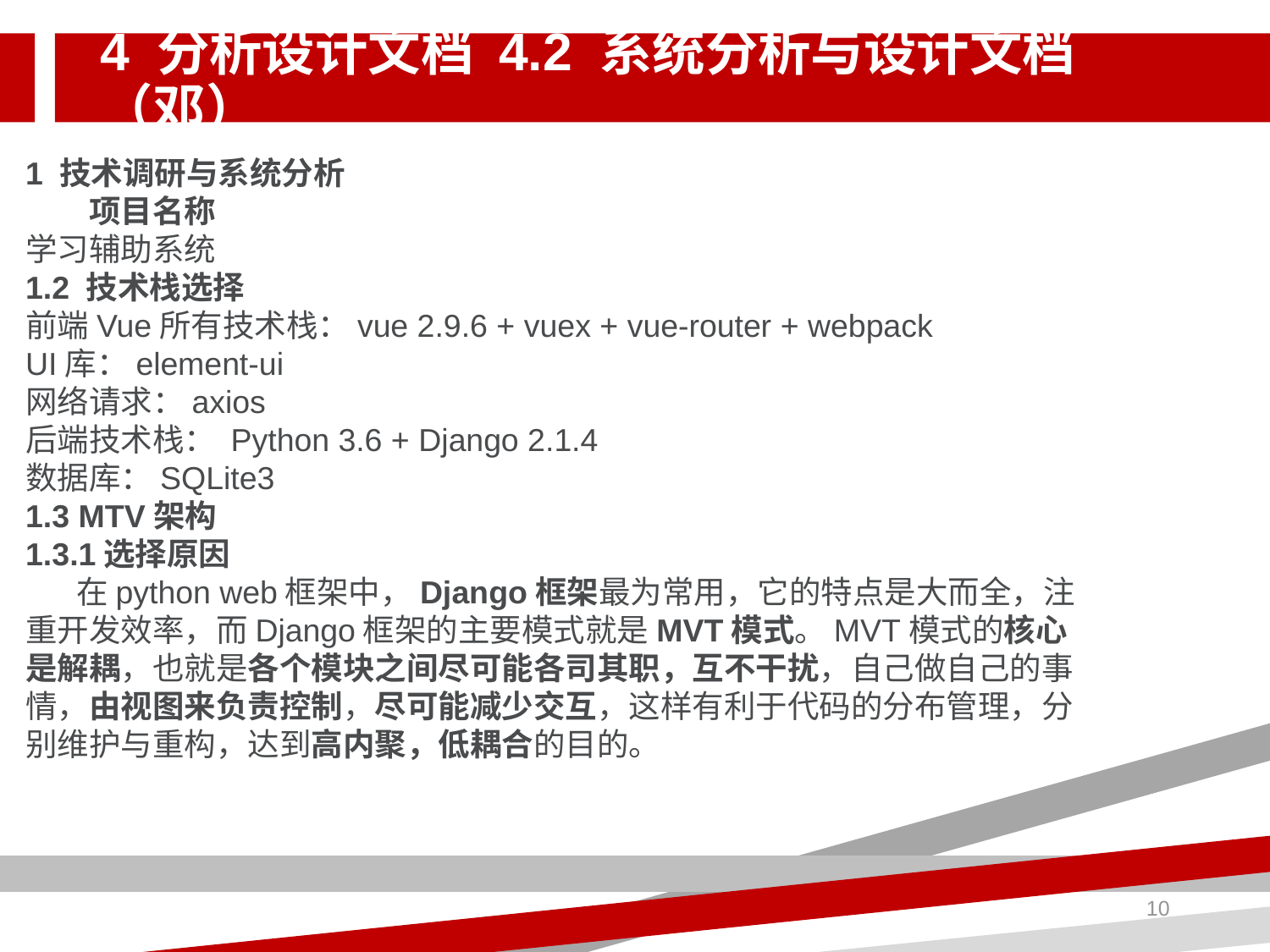

# 4 分析设计文档 4.2 系统分析与设计文档（邓）
1 技术调研与系统分析
项目名称
学习辅助系统
1.2 技术栈选择
前端Vue所有技术栈：vue 2.9.6 + vuex + vue-router + webpack
UI库：element-ui
网络请求：axios
后端技术栈： Python 3.6 + Django 2.1.4
数据库：SQLite3
1.3 MTV架构
1.3.1选择原因
      在python web框架中，Django框架最为常用，它的特点是大而全，注重开发效率，而Django框架的主要模式就是MVT模式。MVT模式的核心是解耦，也就是各个模块之间尽可能各司其职，互不干扰，自己做自己的事情，由视图来负责控制，尽可能减少交互，这样有利于代码的分布管理，分别维护与重构，达到高内聚，低耦合的目的。
10